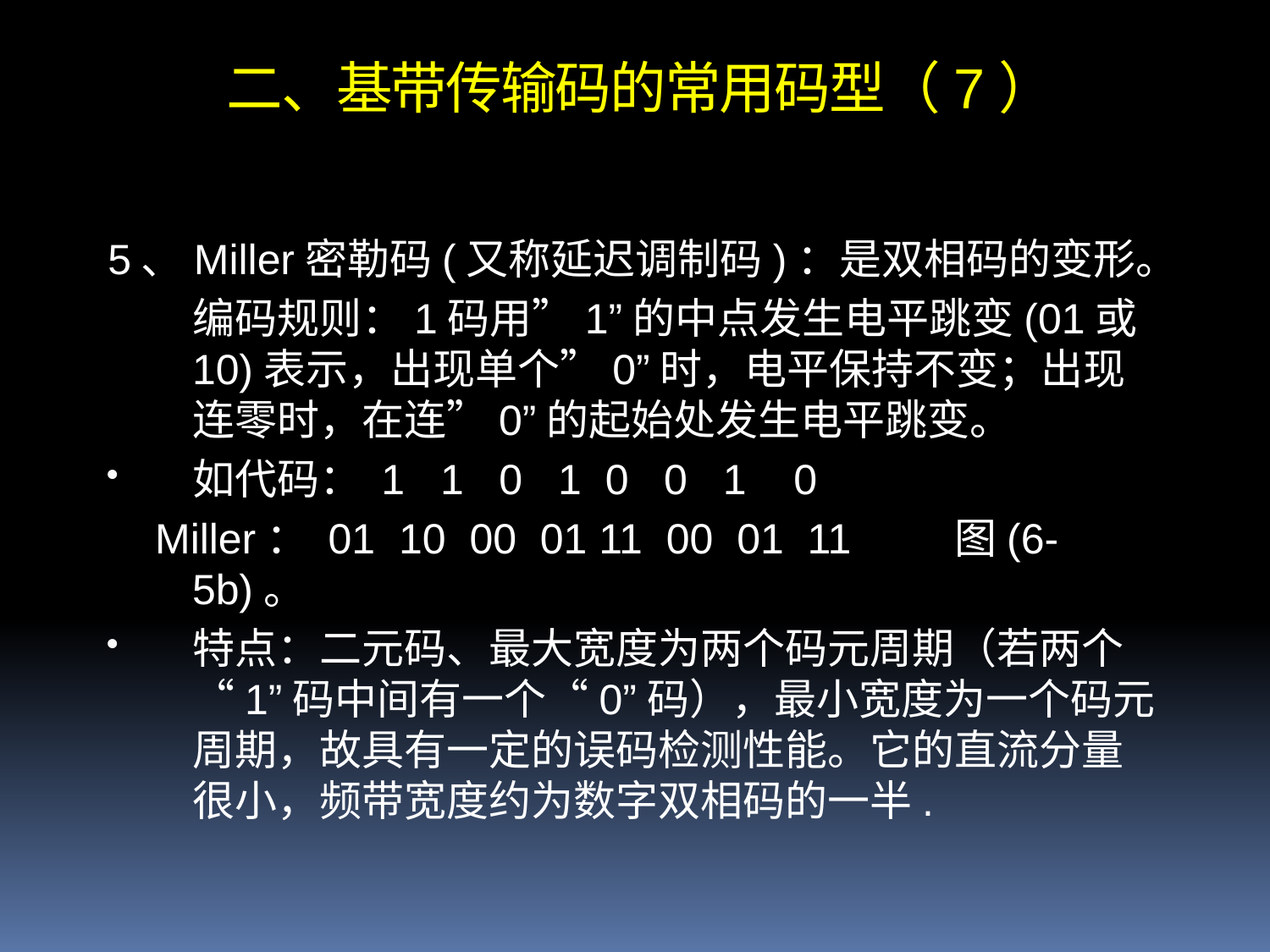

二、基带传输码的常用码型（7）
5、Miller密勒码(又称延迟调制码)：是双相码的变形。
	编码规则：1码用”1”的中点发生电平跳变(01或10)表示，出现单个”0”时，电平保持不变；出现连零时，在连”0”的起始处发生电平跳变。
如代码： 1   1   0   1  0   0   1    0
    Miller： 01  10  00  01 11  00  01  11	图(6-5b)。
特点：二元码、最大宽度为两个码元周期（若两个“1”码中间有一个“0”码），最小宽度为一个码元周期，故具有一定的误码检测性能。它的直流分量很小，频带宽度约为数字双相码的一半.